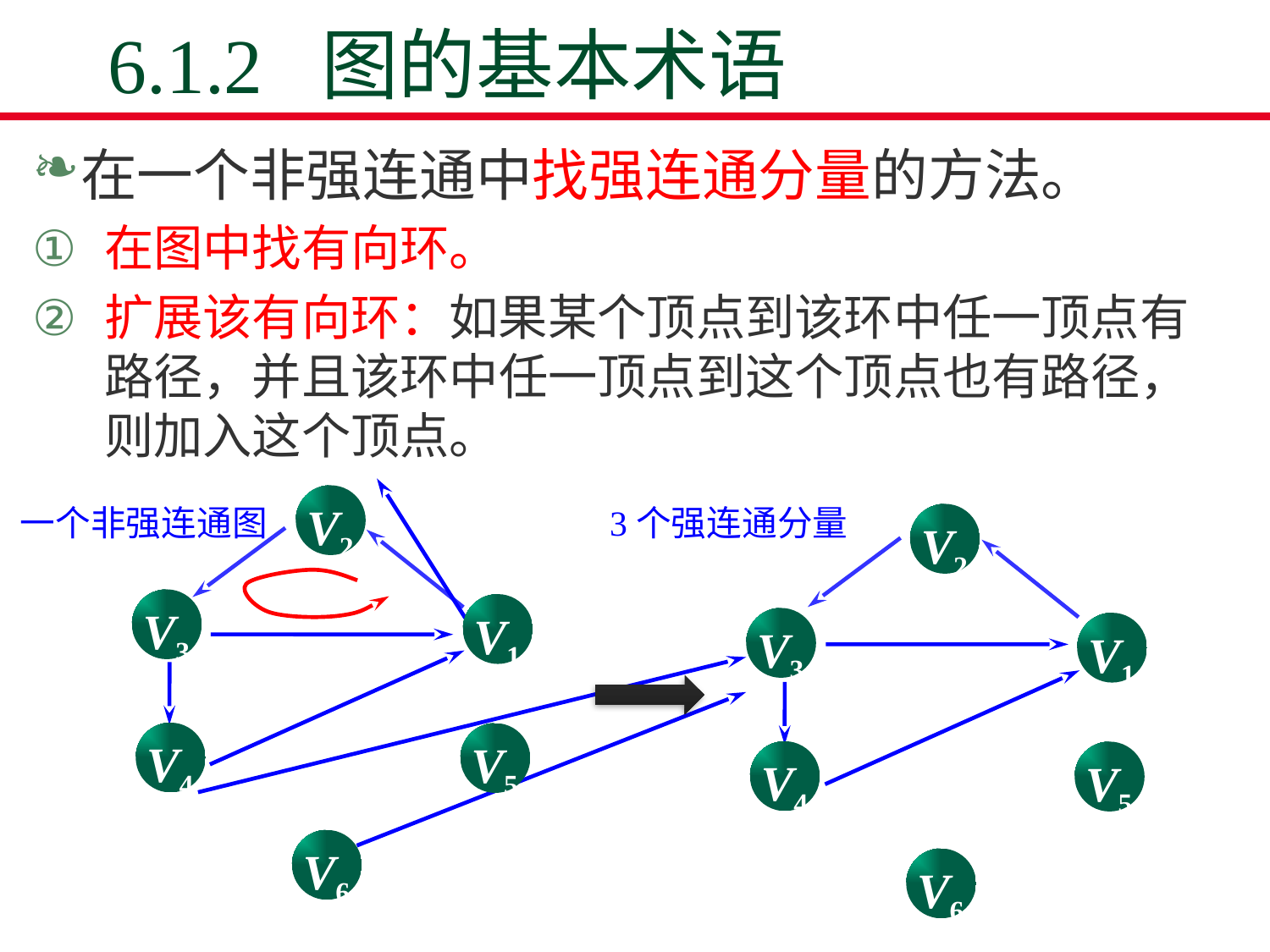

# 6.1.2  图的基本术语
在一个非强连通中找强连通分量的方法。
在图中找有向环。
扩展该有向环：如果某个顶点到该环中任一顶点有路径，并且该环中任一顶点到这个顶点也有路径，则加入这个顶点。
V2

一个非强连通图

V3

V1

V4

V5

V6

3个强连通分量
V2

V3

V1

V4

V5

V6